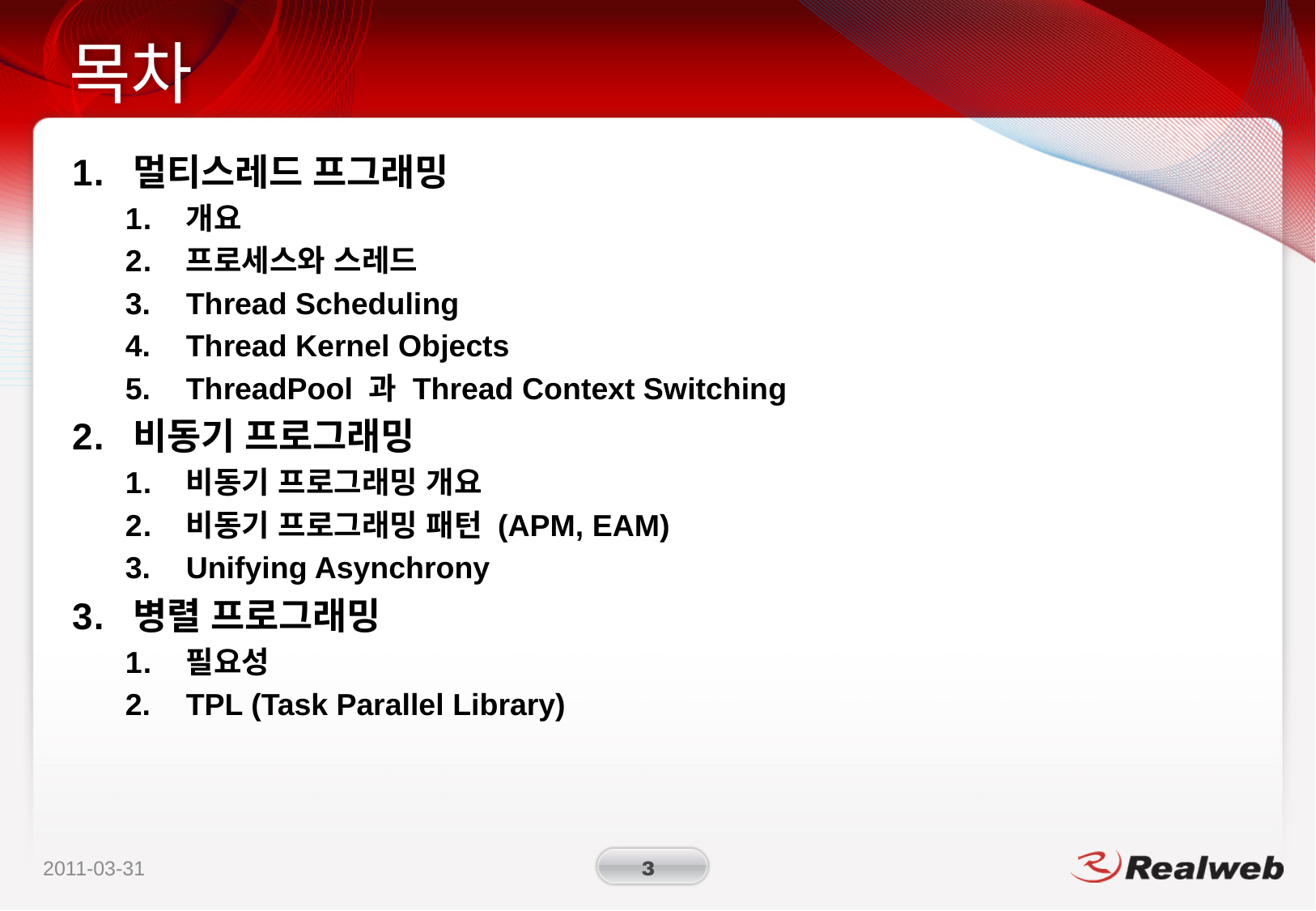

멀티스레드 프그래밍
개요
프로세스와 스레드
Thread Scheduling
Thread Kernel Objects
ThreadPool 과 Thread Context Switching
비동기 프로그래밍
비동기 프로그래밍 개요
비동기 프로그래밍 패턴 (APM, EAM)
Unifying Asynchrony
병렬 프로그래밍
필요성
TPL (Task Parallel Library)

2011-03-31
3